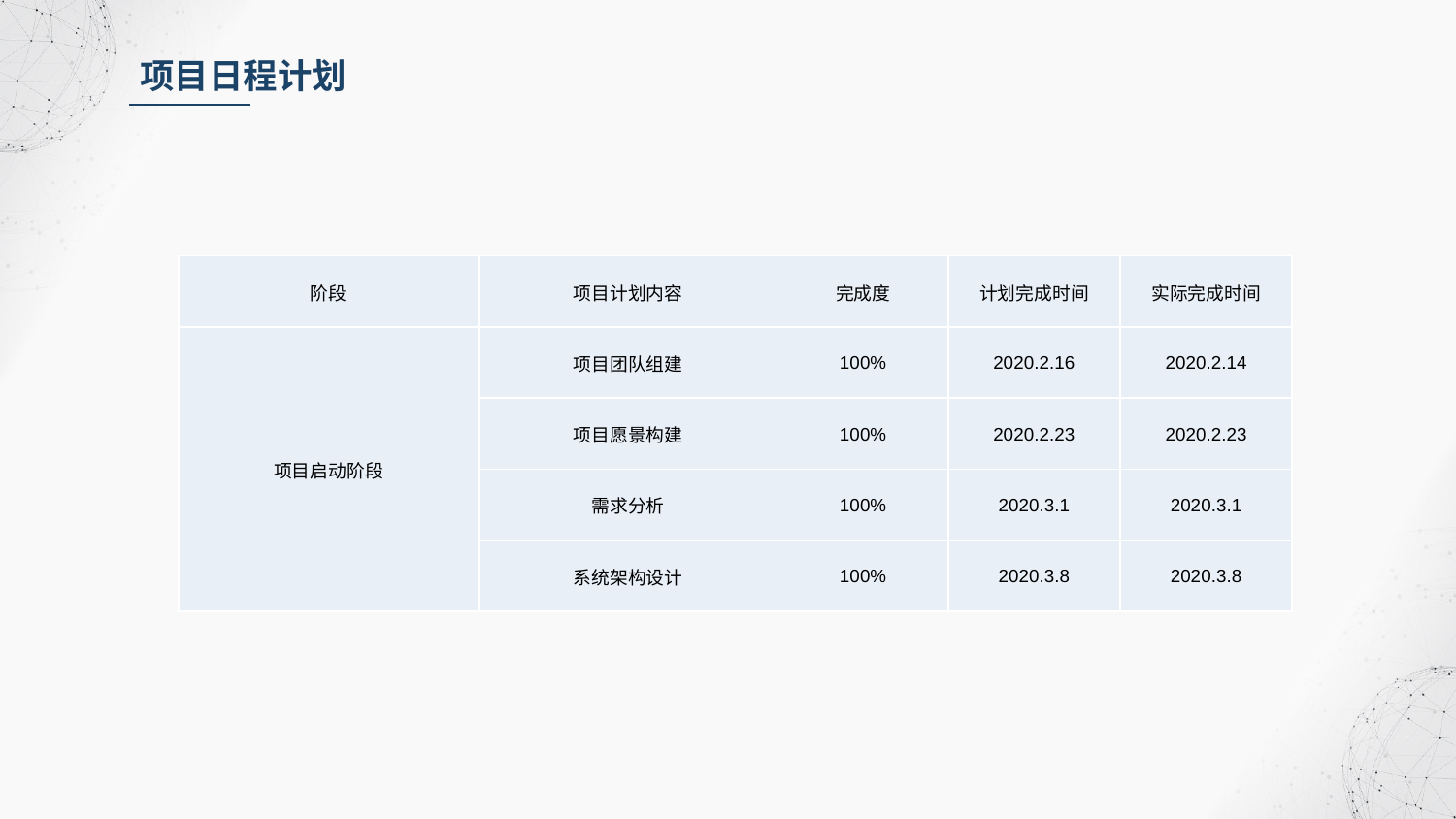

项目日程计划
| 阶段 | 项目计划内容 | 完成度 | 计划完成时间 | 实际完成时间 |
| --- | --- | --- | --- | --- |
| 项目启动阶段 | 项目团队组建 | 100% | 2020.2.16 | 2020.2.14 |
|  | 项目愿景构建 | 100% | 2020.2.23 | 2020.2.23 |
|  | 需求分析 | 100% | 2020.3.1 | 2020.3.1 |
|  | 系统架构设计 | 100% | 2020.3.8 | 2020.3.8 |